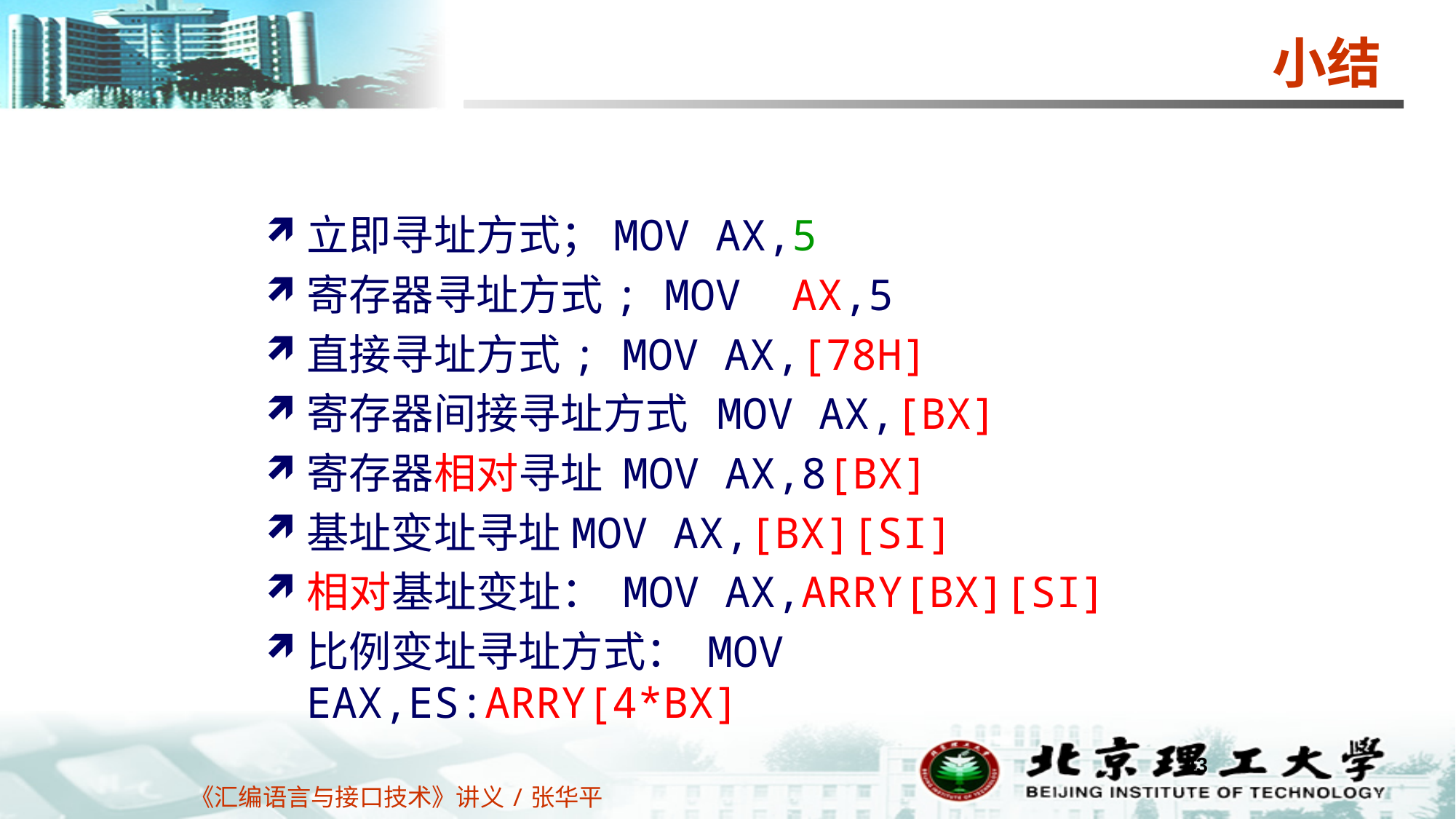

小结
立即寻址方式；MOV AX,5
寄存器寻址方式; MOV  AX,5
直接寻址方式; MOV AX,[78H]
寄存器间接寻址方式  MOV AX,[BX]
寄存器相对寻址 MOV AX,8[BX]
基址变址寻址MOV AX,[BX][SI]
相对基址变址： MOV AX,ARRY[BX][SI]
比例变址寻址方式： MOV EAX,ES:ARRY[4*BX]
43